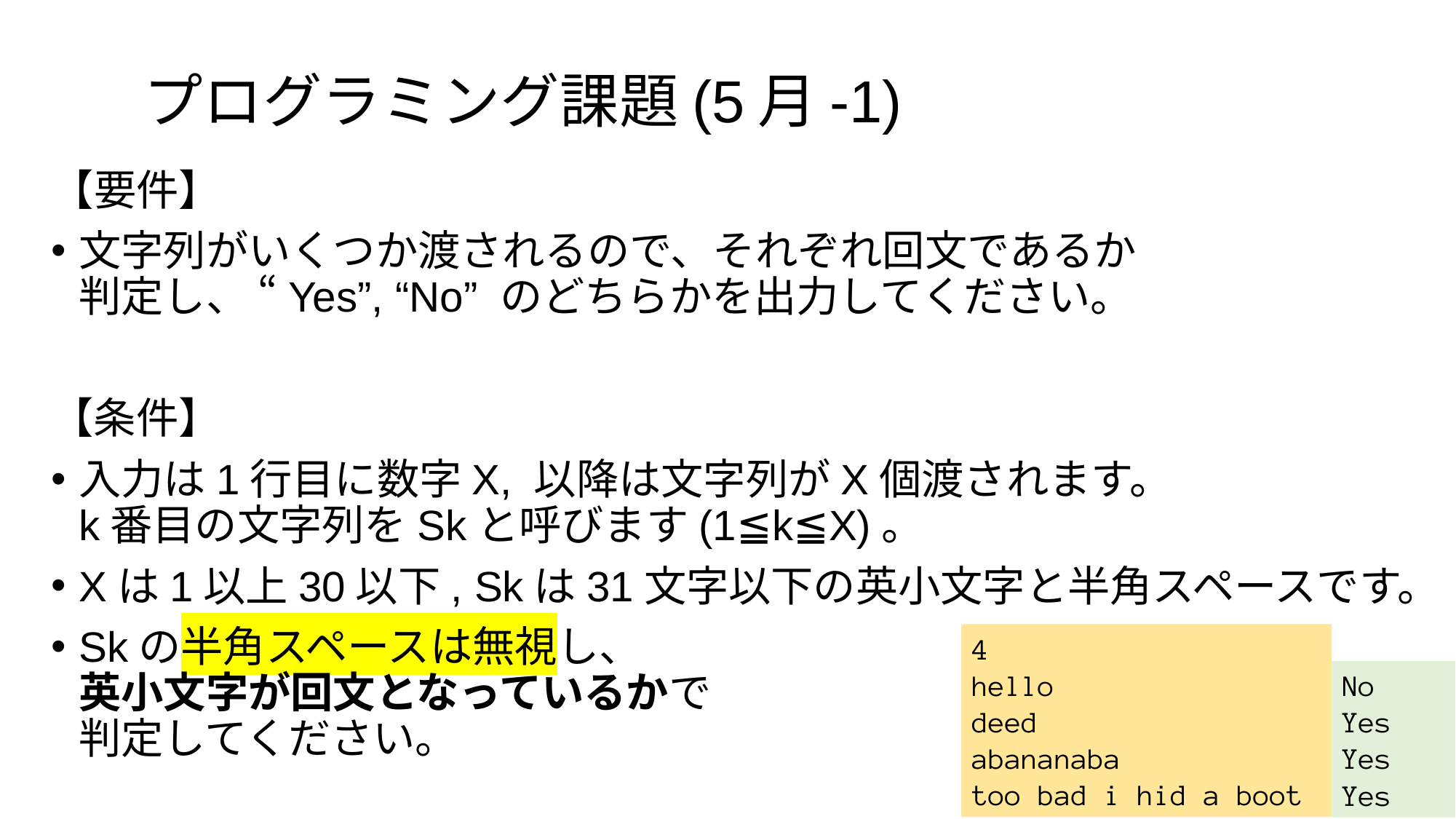

# プログラミング課題(5月-1)
【要件】
文字列がいくつか渡されるので、それぞれ回文であるか
判定し、 “Yes”, “No” のどちらかを出力してください。

【条件】
入力は1行目に数字X, 以降は文字列がX個渡されます。
k番目の文字列をSkと呼びます(1≦k≦X)。
Xは1以上30以下, Skは31文字以下の英小文字と半角スペースです。
Skの半角スペースは無視し、
英小文字が回文となっているかで
判定してください。

4
hello
deed
abananaba
too bad i hid a boot
No
Yes
Yes
Yes